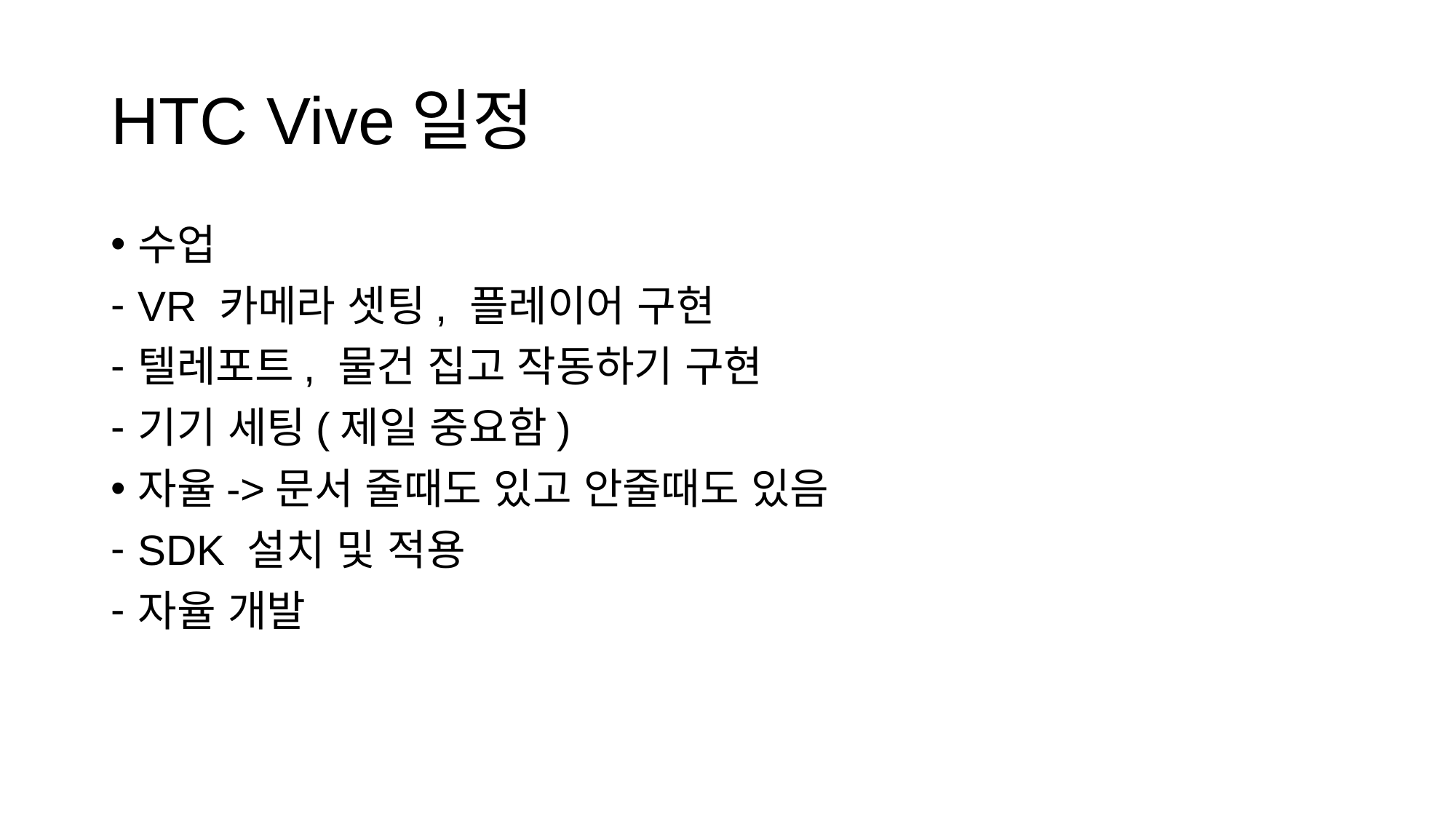

# HTC Vive일정
수업
VR 카메라 셋팅, 플레이어 구현
텔레포트, 물건 집고 작동하기 구현
기기 세팅(제일 중요함)
자율->문서 줄때도 있고 안줄때도 있음
SDK 설치 및 적용
자율 개발